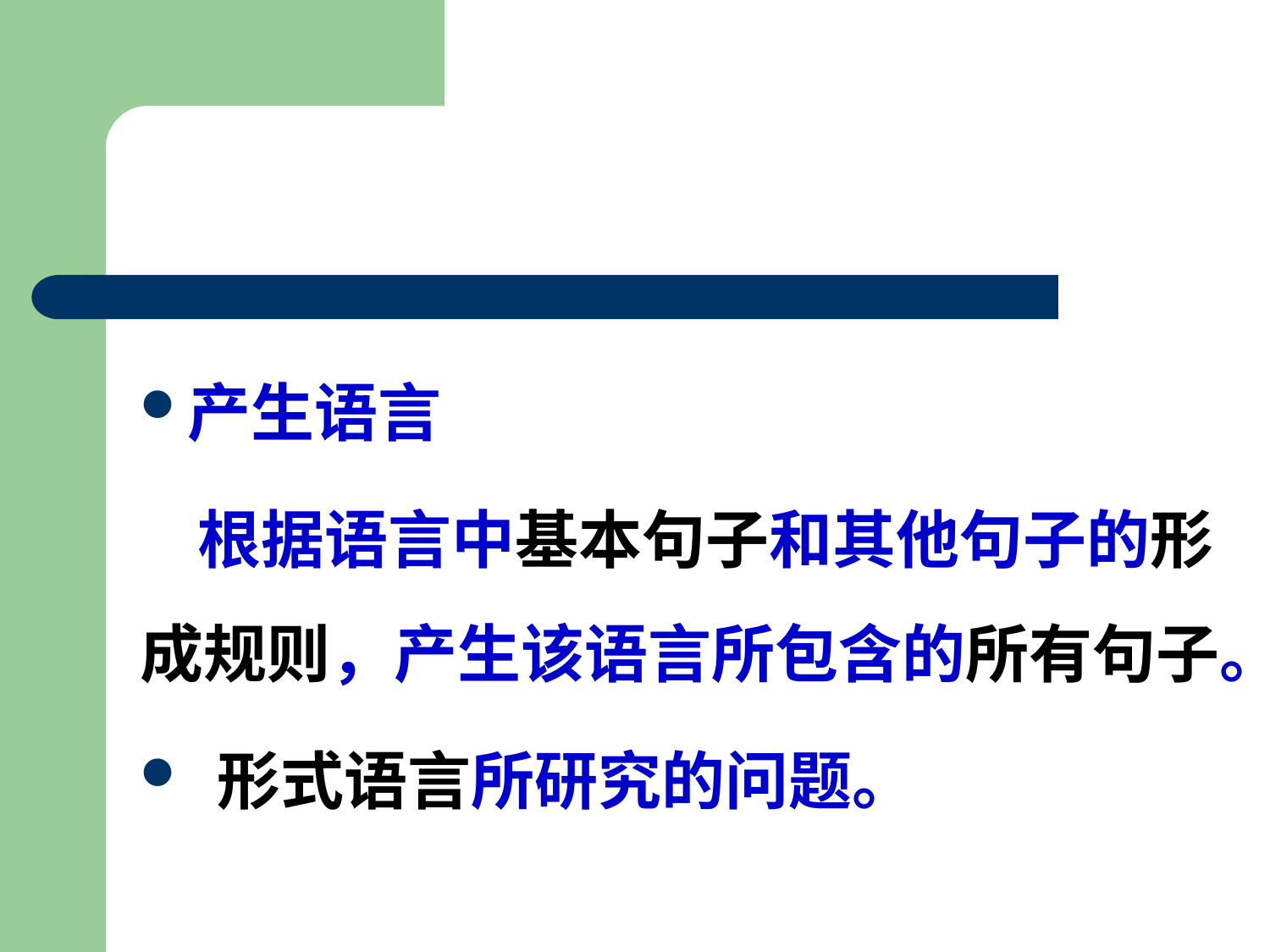

#
产生语言
   根据语言中基本句子和其他句子的形成规则，产生该语言所包含的所有句子。
 形式语言所研究的问题。